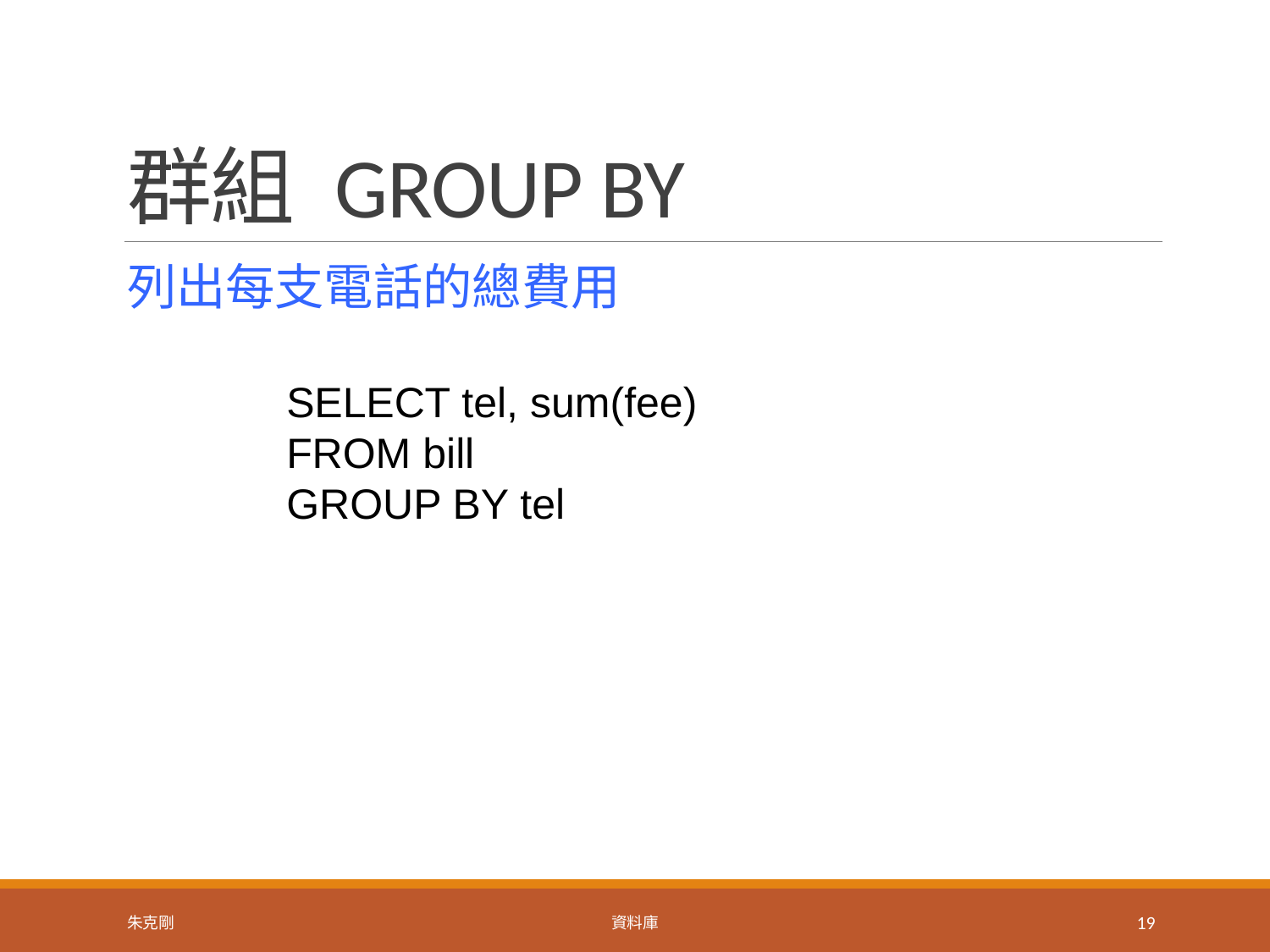

# 群組 GROUP BY
列出每支電話的總費用

SELECT tel, sum(fee)
FROM bill
GROUP BY tel
朱克剛
資料庫
19